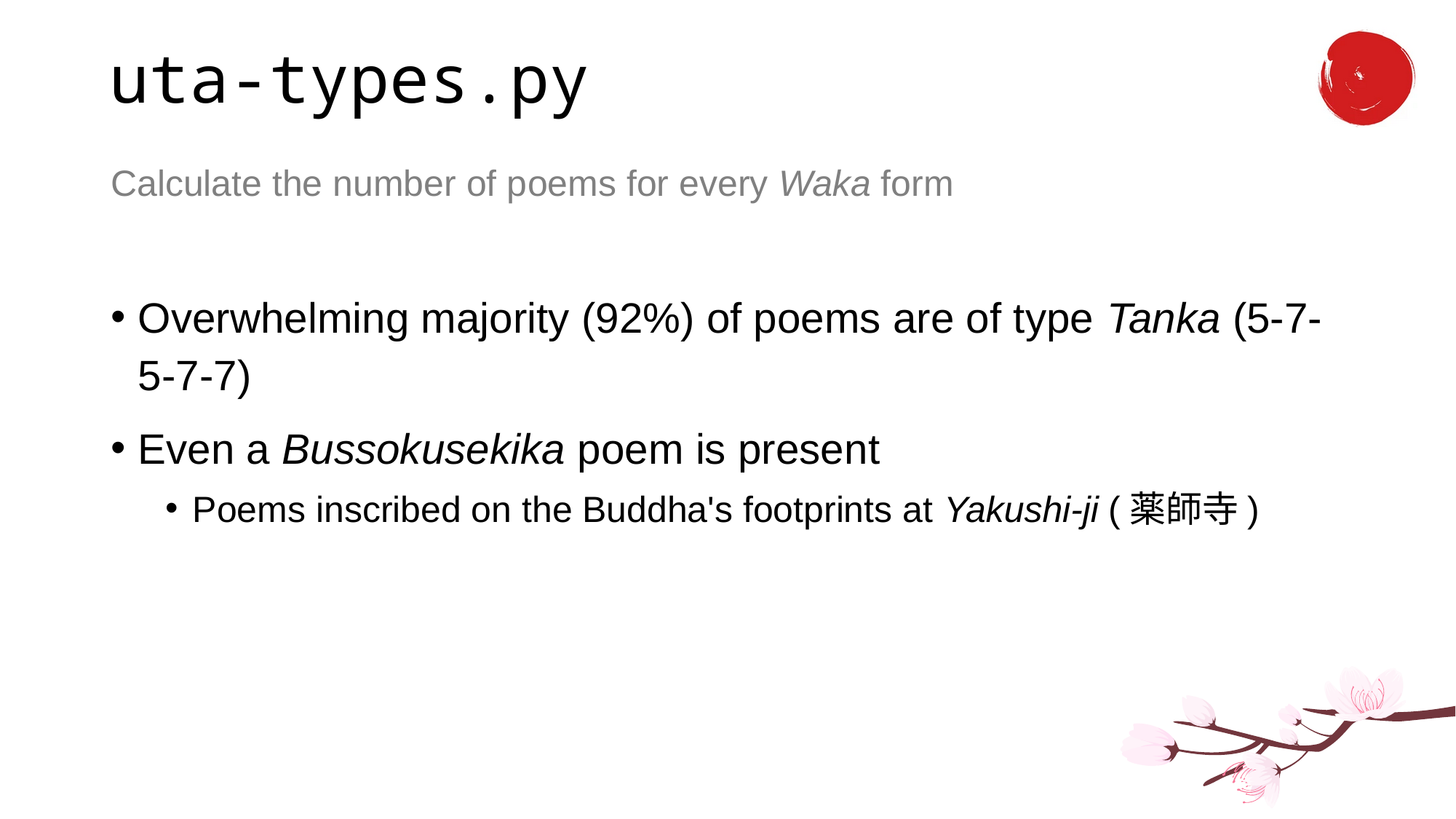

# uta-types.py
Calculate the number of poems for every Waka form

Overwhelming majority (92%) of poems are of type Tanka (5-7-5-7-7)
Even a Bussokusekika poem is present
Poems inscribed on the Buddha's footprints at Yakushi-ji (薬師寺)